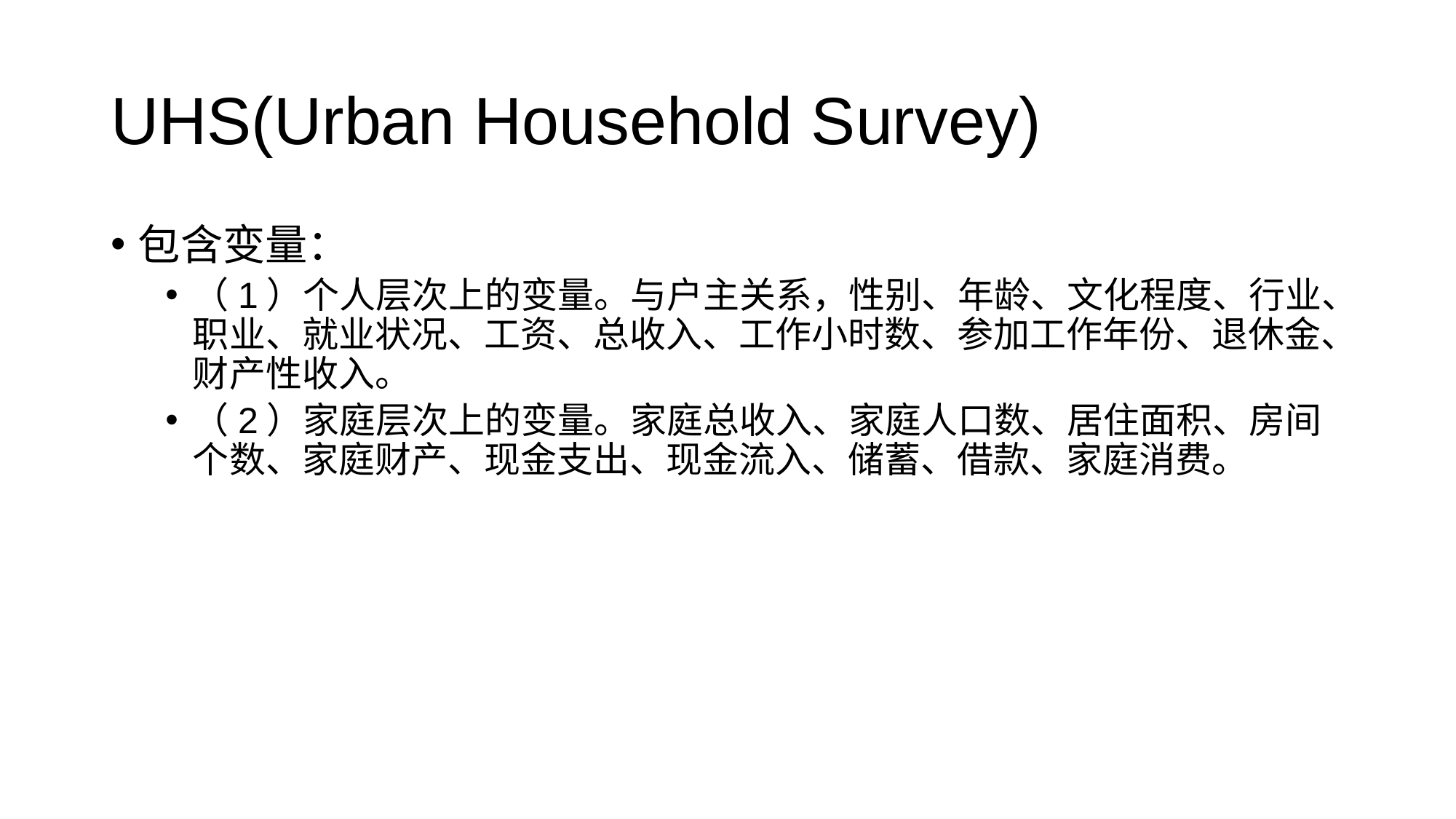

# UHS(Urban Household Survey)
包含变量：
（1）个人层次上的变量。与户主关系，性别、年龄、文化程度、行业、职业、就业状况、工资、总收入、工作小时数、参加工作年份、退休金、财产性收入。
（2）家庭层次上的变量。家庭总收入、家庭人口数、居住面积、房间个数、家庭财产、现金支出、现金流入、储蓄、借款、家庭消费。